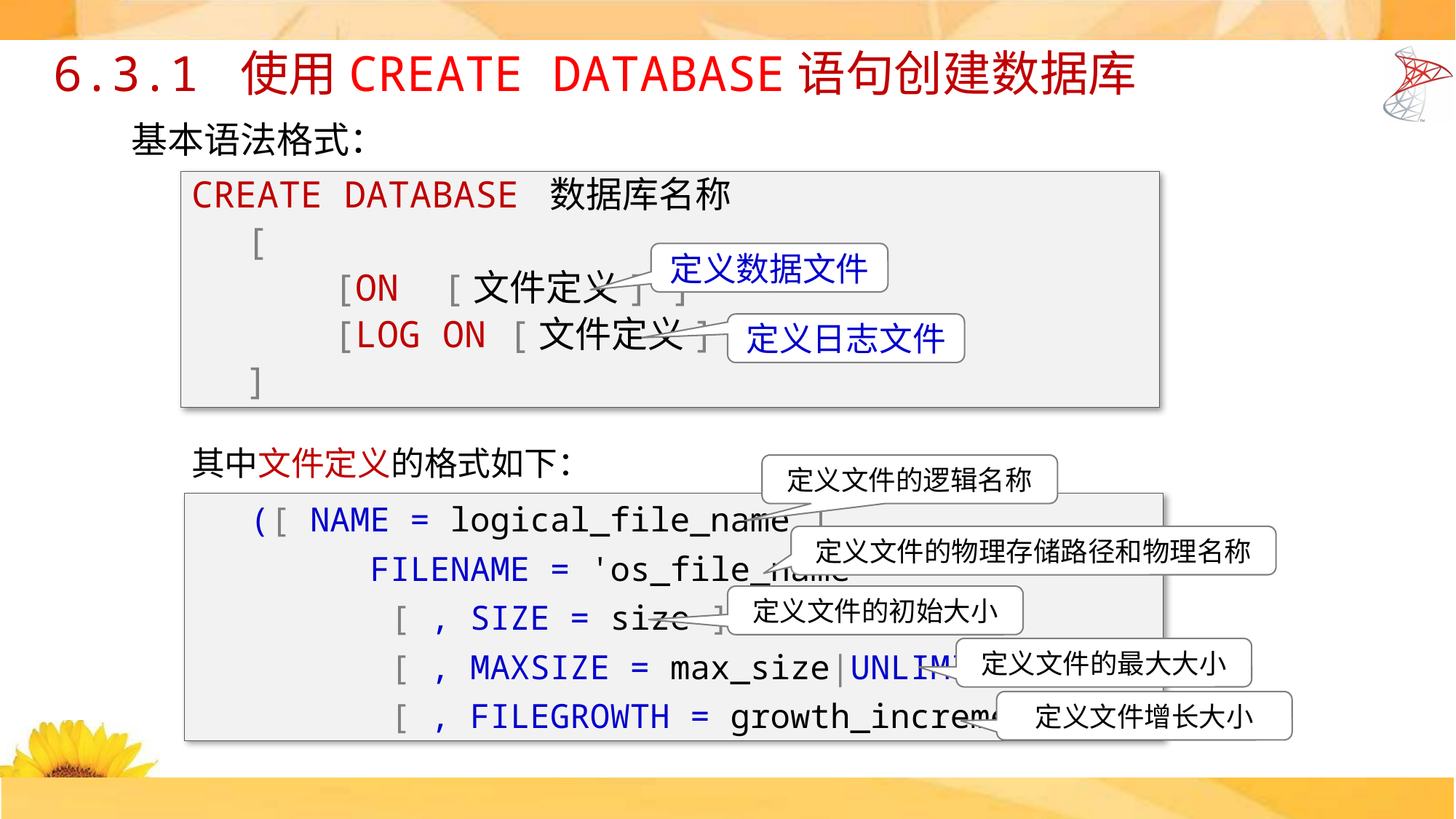

# 6.3.1 使用CREATE DATABASE语句创建数据库
基本语法格式：
CREATE DATABASE 数据库名称
[
    [ON  [文件定义] ]
    [LOG ON [文件定义] ]
]
定义数据文件
定义日志文件
其中文件定义的格式如下：
定义文件的逻辑名称
([ NAME = logical_file_name,]
      FILENAME = 'os_file_name'
       [ , SIZE = size ]
       [ , MAXSIZE = max_size|UNLIMITED]
       [ , FILEGROWTH = growth_increment])
定义文件的物理存储路径和物理名称
定义文件的初始大小
定义文件的最大大小
定义文件增长大小